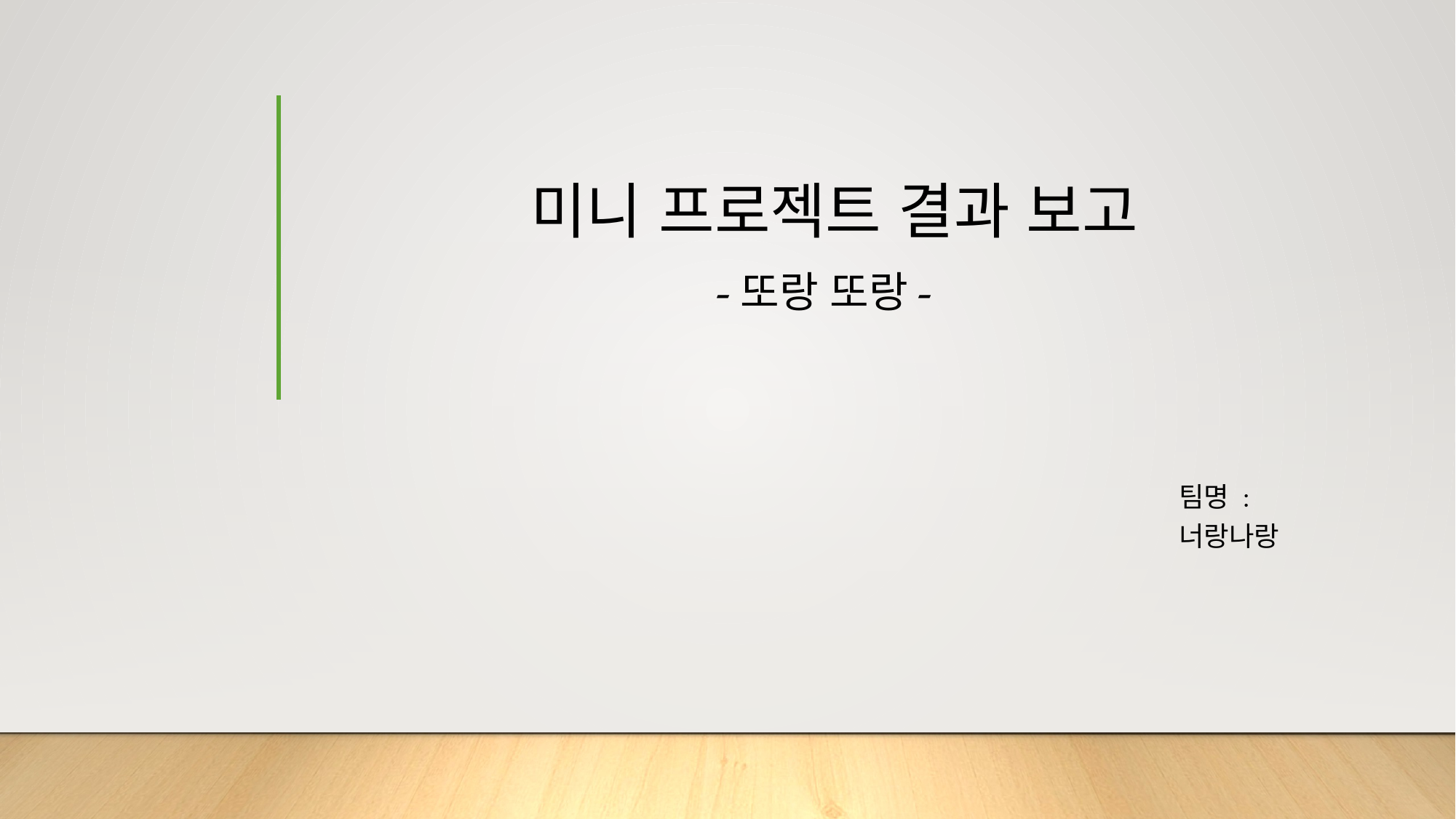

# 미니 프로젝트 결과 보고 -또랑 또랑-
팀명 :
너랑나랑